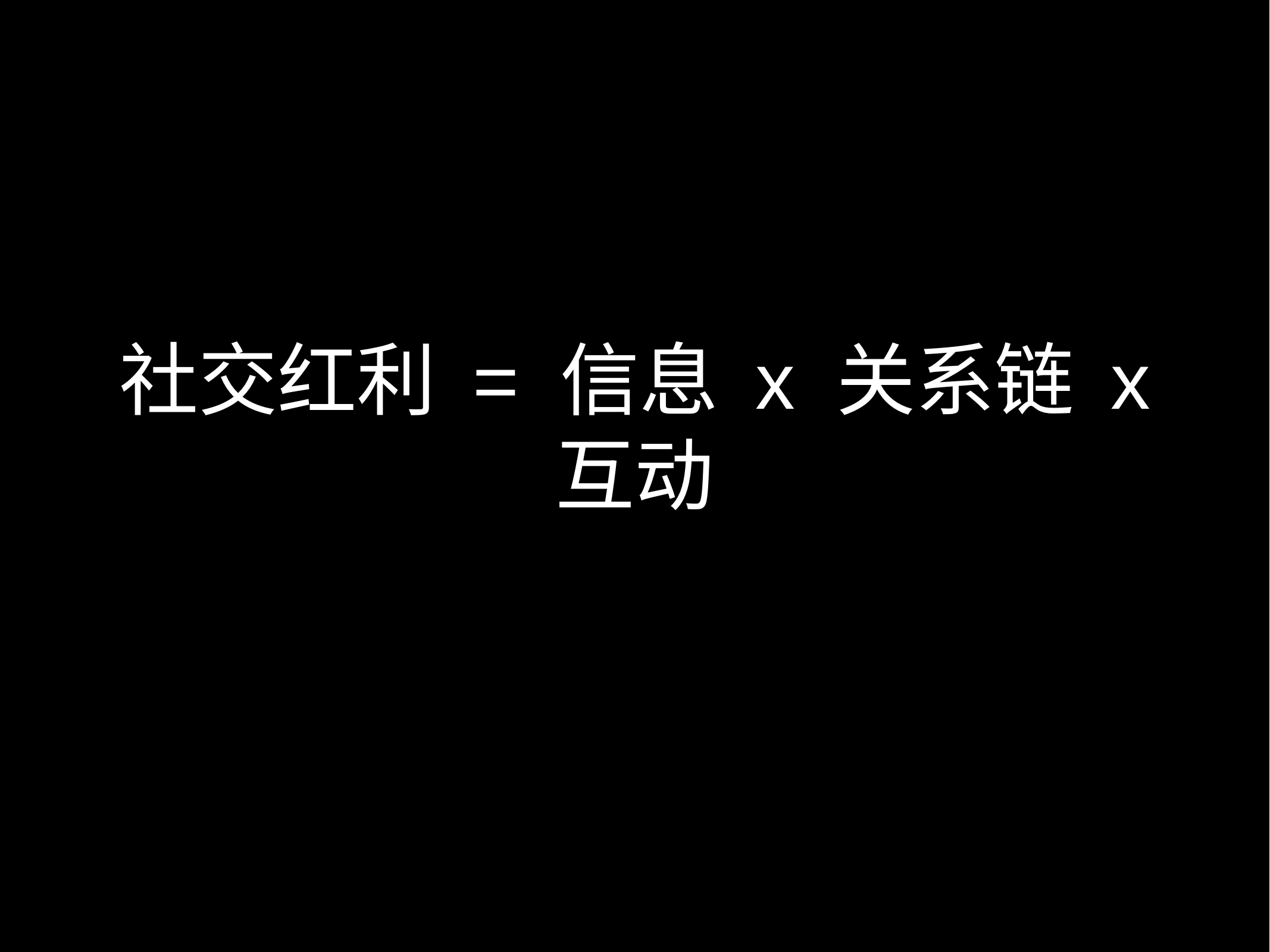

# 社交红利 = 信息 x 关系链 x 互动